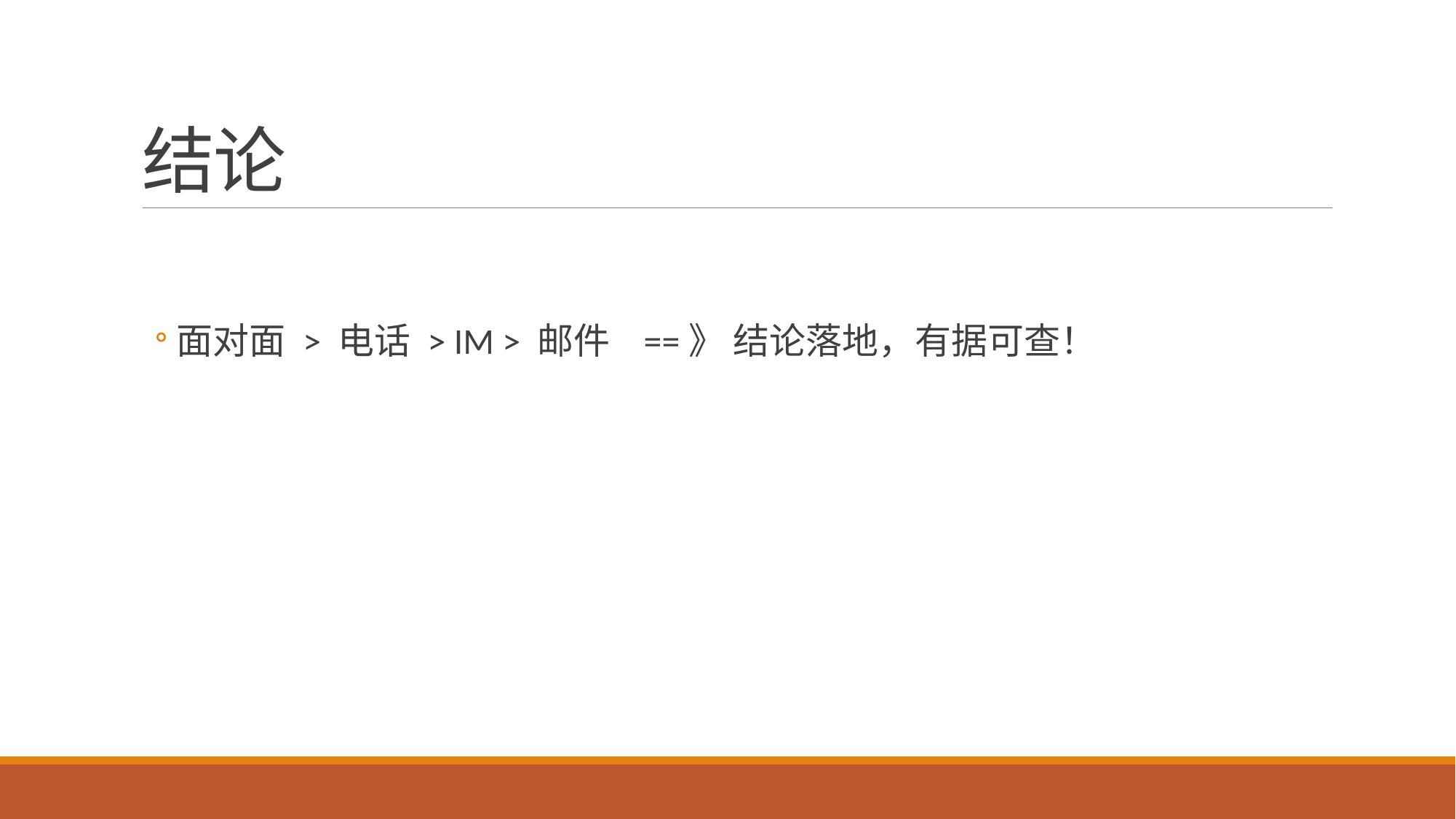

# 结论

面对面 > 电话 > IM > 邮件   ==》 结论落地，有据可查！